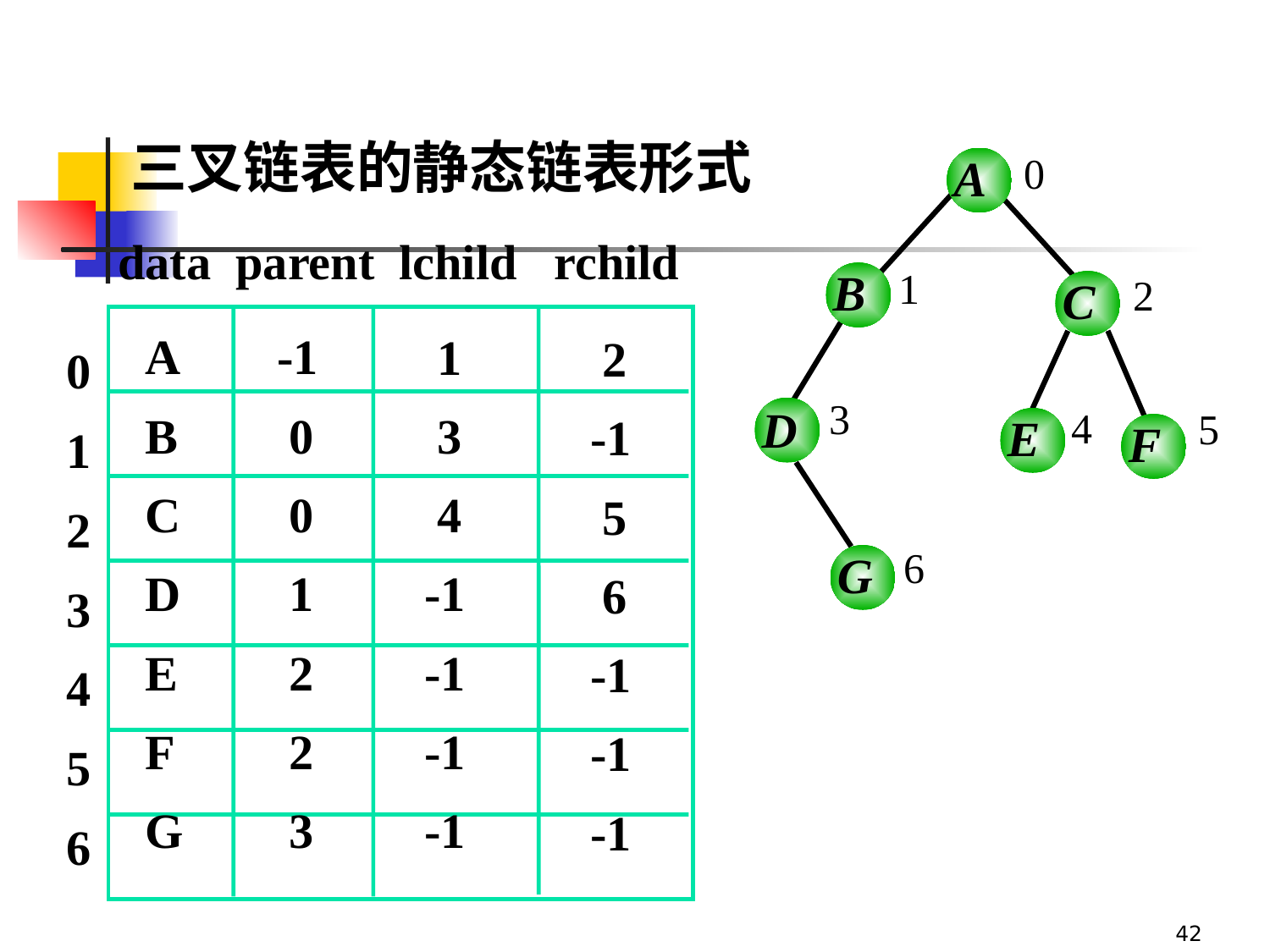

6.3 二叉树的存储结构及表示
三叉链表的静态链表形式
0
A

B

C

D

E

F

G

data  parent  lchild   rchild

0
1
2
3
4
5
6
A
B
C
D
E
F
G
-1
 0
 0
 1
 2
 2
 3
 1
 3
 4
-1
-1
-1
-1
 2
-1
 5
 6
-1
-1
-1

1
2
3
4
5
6
                                            42